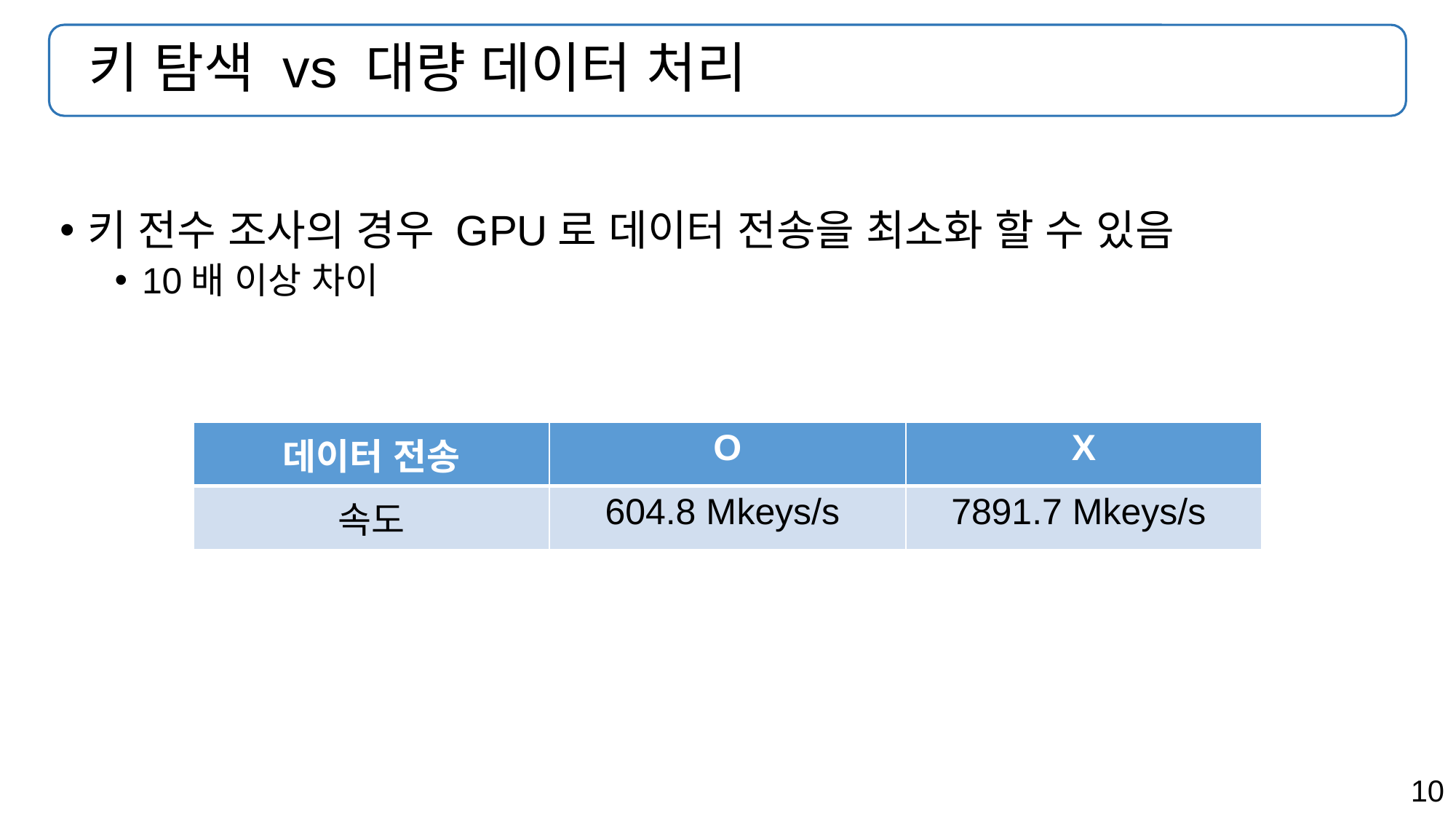

# 키 탐색 vs 대량 데이터 처리

키 전수 조사의 경우 GPU로 데이터 전송을 최소화 할 수 있음
10배 이상 차이

| 데이터 전송 | O | X |
| --- | --- | --- |
| 속도 | 604.8 Mkeys/s | 7891.7 Mkeys/s |